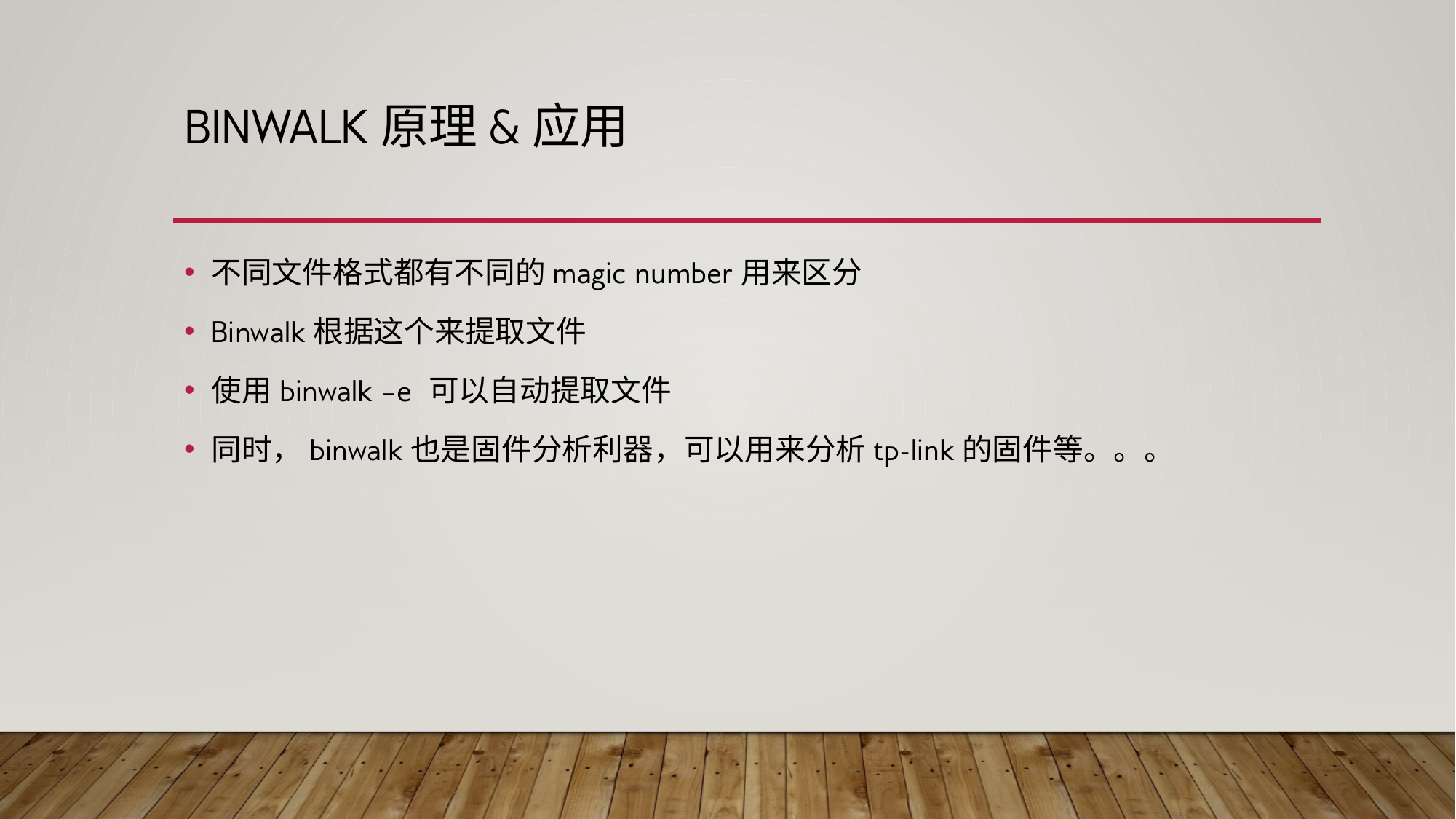

# Binwalk原理&应用
不同文件格式都有不同的magic number用来区分
Binwalk根据这个来提取文件
使用binwalk –e 可以自动提取文件
同时，binwalk也是固件分析利器，可以用来分析tp-link的固件等。。。